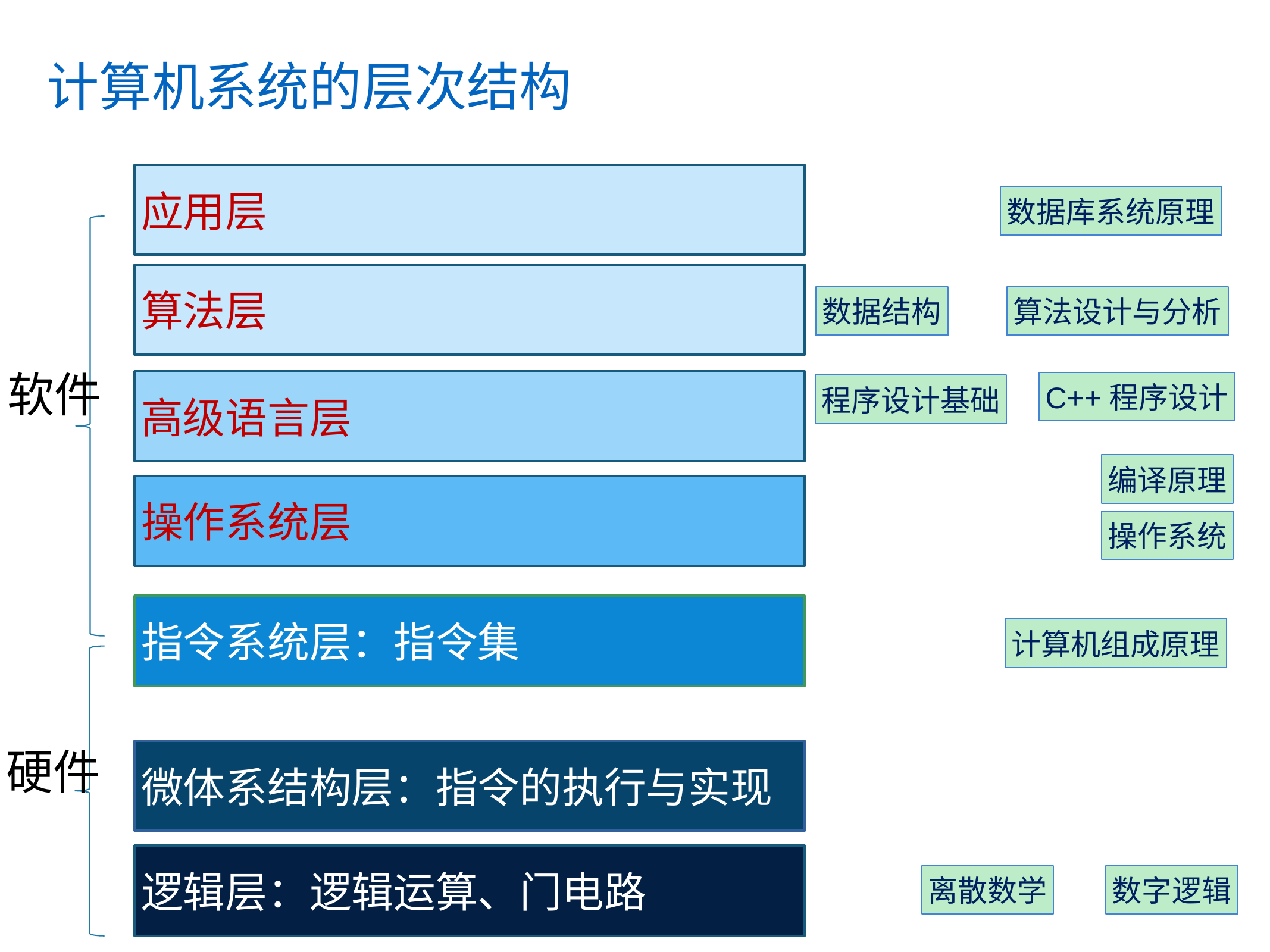

# 计算机系统的层次结构

应用层
数据库系统原理

算法层
数据结构
算法设计与分析
软件

高级语言层
C++程序设计
程序设计基础
编译原理

操作系统层
操作系统

指令系统层：指令集
计算机组成原理

硬件

微体系结构层：指令的执行与实现

逻辑层：逻辑运算、门电路
离散数学
数字逻辑
20